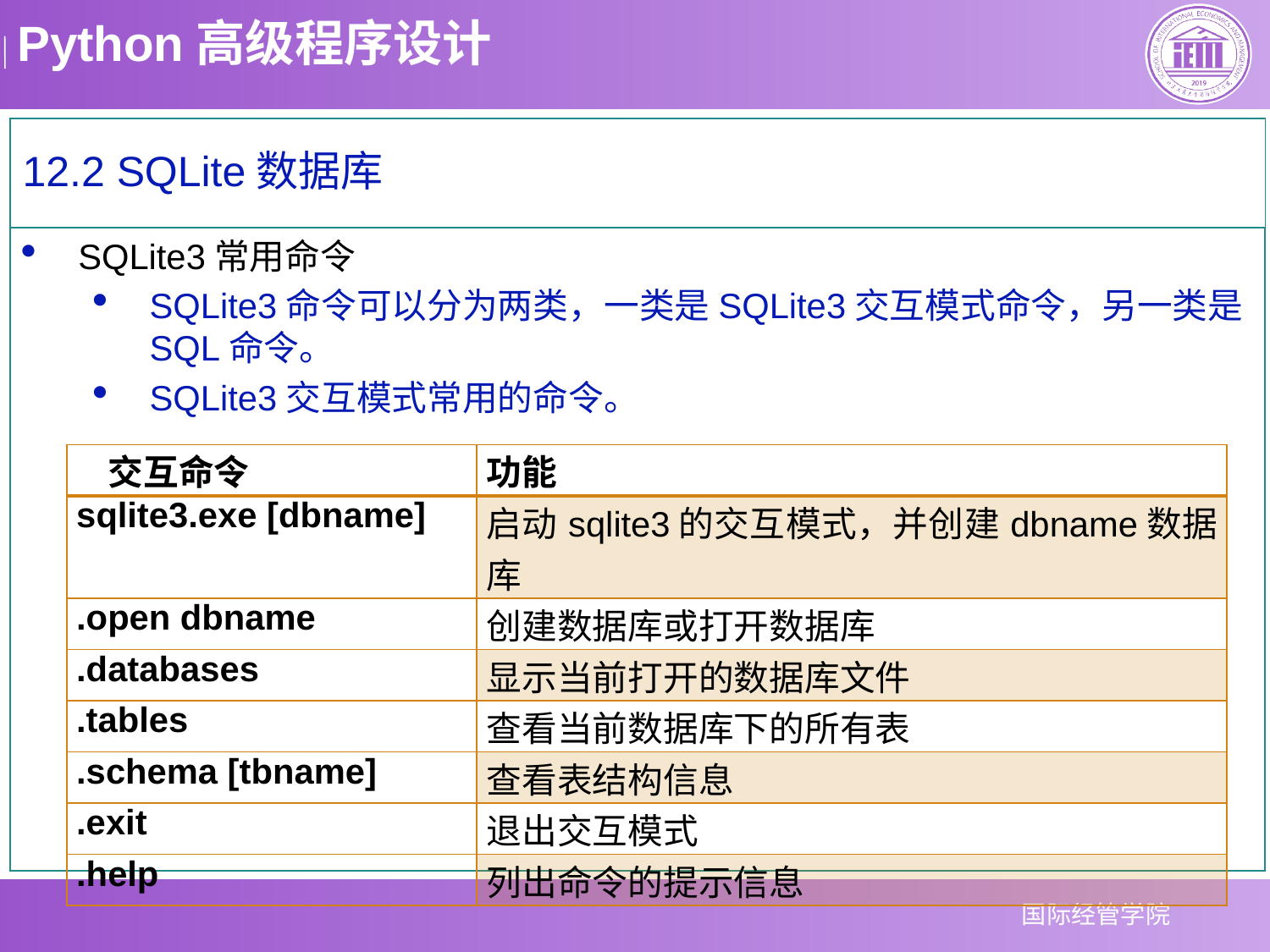

12.2 SQLite数据库
SQLite3常用命令
SQLite3命令可以分为两类，一类是SQLite3交互模式命令，另一类是SQL命令。
SQLite3交互模式常用的命令。

| 交互命令 | 功能 |
| --- | --- |
| sqlite3.exe [dbname] | 启动sqlite3的交互模式，并创建dbname数据库 |
| .open dbname | 创建数据库或打开数据库 |
| .databases | 显示当前打开的数据库文件 |
| .tables | 查看当前数据库下的所有表 |
| .schema [tbname] | 查看表结构信息 |
| .exit | 退出交互模式 |
| .help | 列出命令的提示信息 |